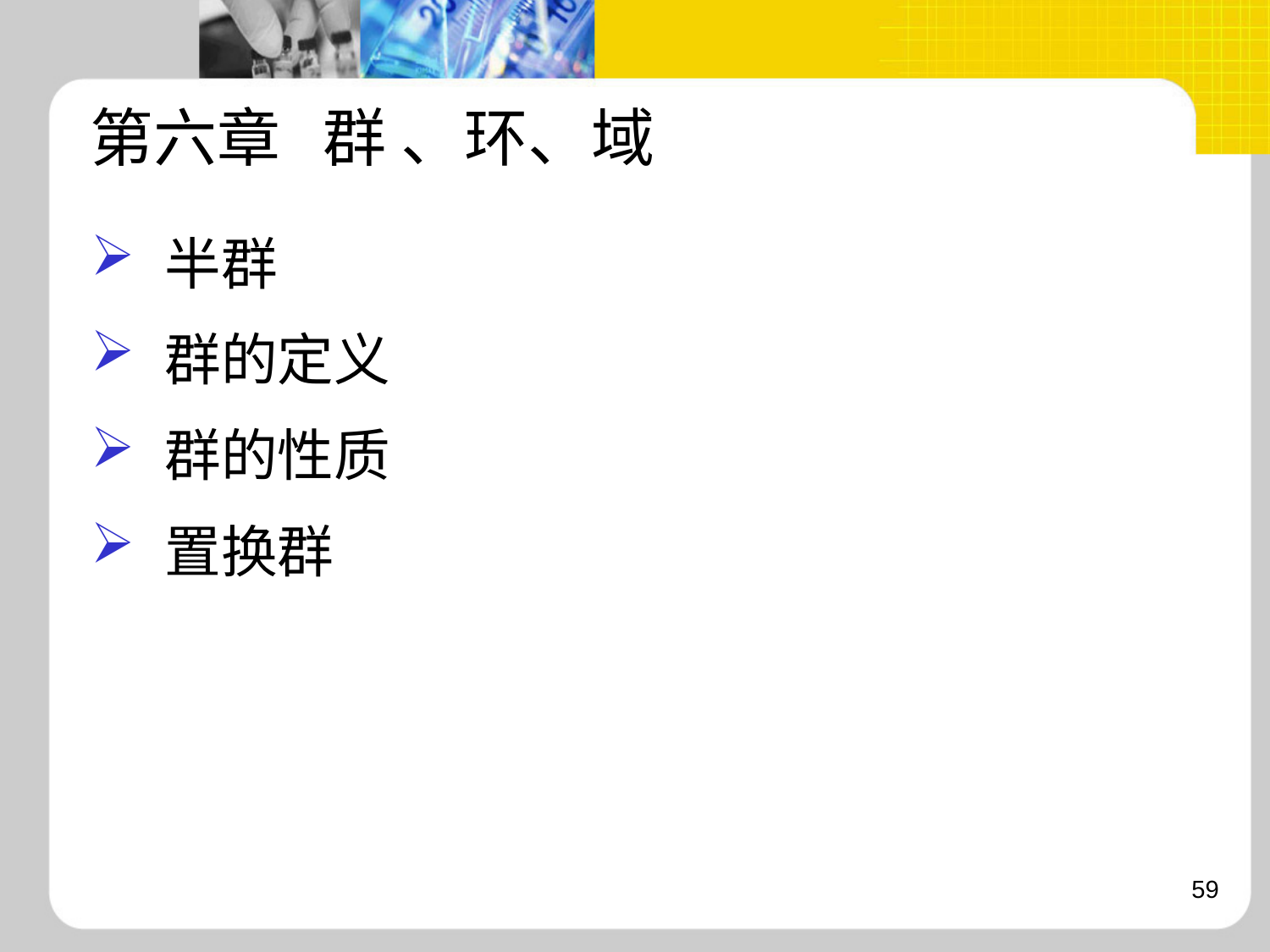

第六章   群 、环、域
 半群
 群的定义
 群的性质
 置换群
59